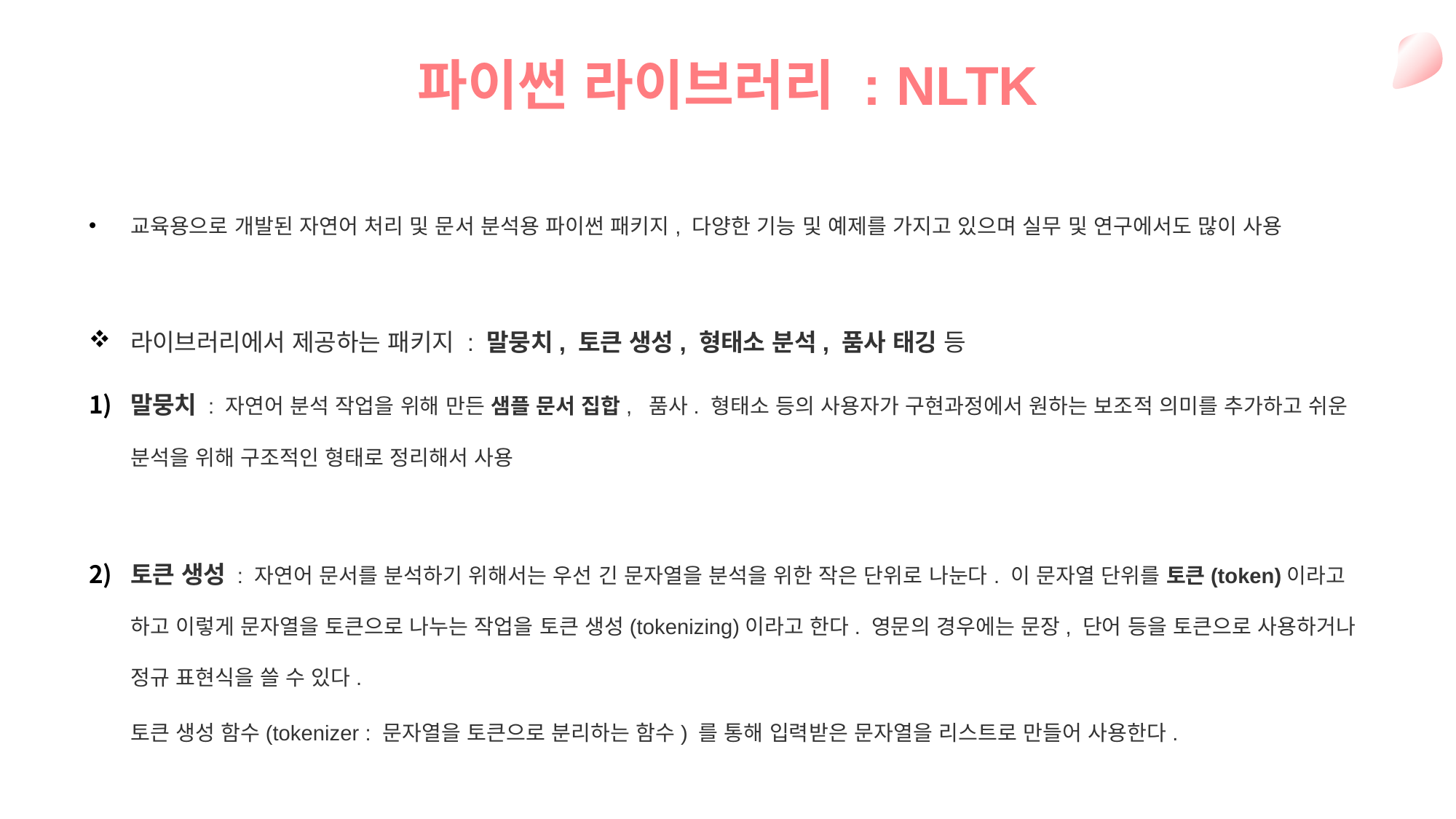

파이썬 라이브러리 : NLTK
교육용으로 개발된 자연어 처리 및 문서 분석용 파이썬 패키지, 다양한 기능 및 예제를 가지고 있으며 실무 및 연구에서도 많이 사용

라이브러리에서 제공하는 패키지 : 말뭉치, 토큰 생성, 형태소 분석, 품사 태깅 등
말뭉치 : 자연어 분석 작업을 위해 만든 샘플 문서 집합,  품사. 형태소 등의 사용자가 구현과정에서 원하는 보조적 의미를 추가하고 쉬운 분석을 위해 구조적인 형태로 정리해서 사용

토큰 생성 : 자연어 문서를 분석하기 위해서는 우선 긴 문자열을 분석을 위한 작은 단위로 나눈다. 이 문자열 단위를 토큰(token)이라고 하고 이렇게 문자열을 토큰으로 나누는 작업을 토큰 생성(tokenizing)이라고 한다. 영문의 경우에는 문장, 단어 등을 토큰으로 사용하거나 정규 표현식을 쓸 수 있다.
	토큰 생성 함수(tokenizer : 문자열을 토큰으로 분리하는 함수) 를 통해 입력받은 문자열을 리스트로 만들어 사용한다.